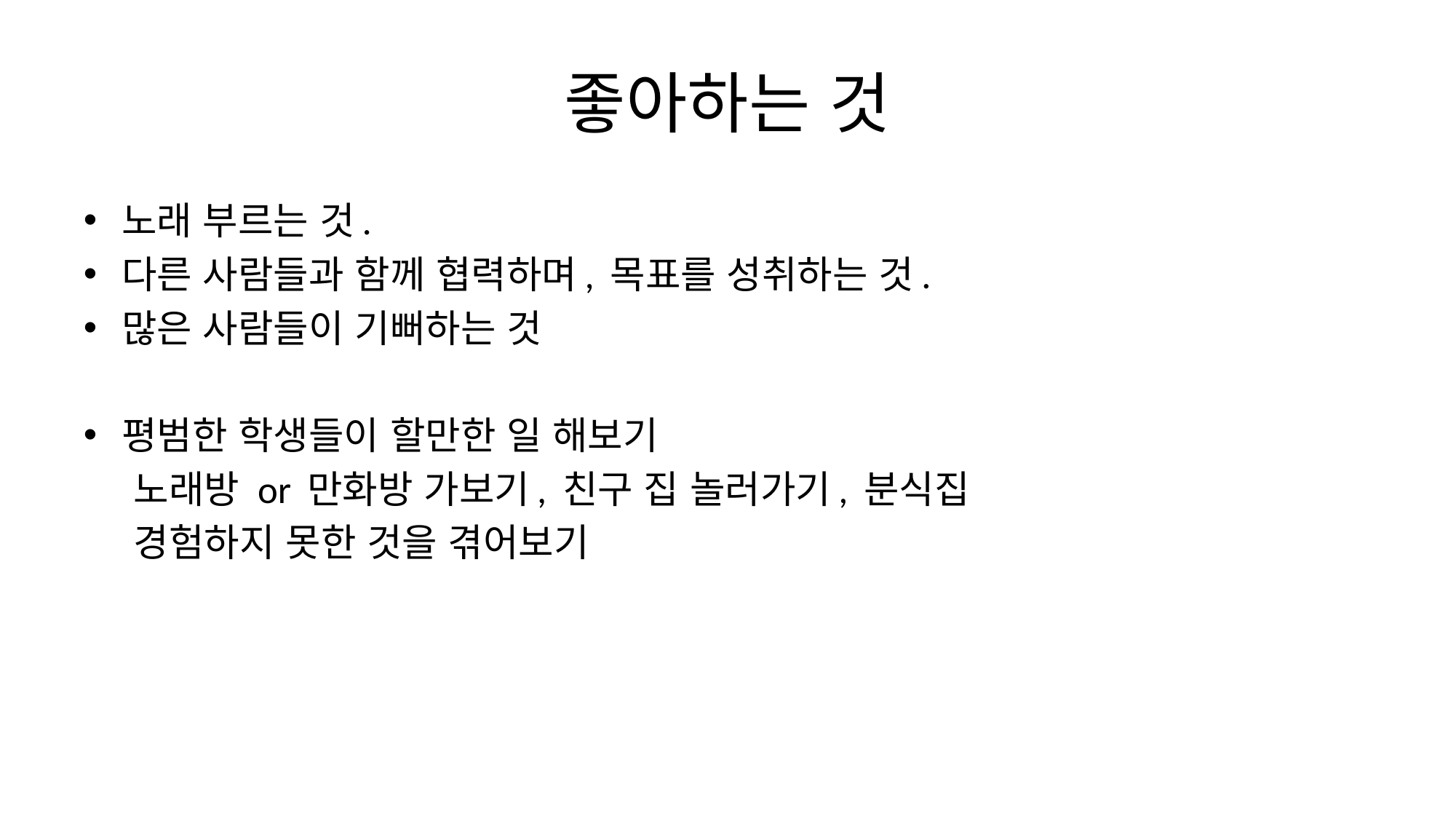

# 좋아하는 것
노래 부르는 것.
다른 사람들과 함께 협력하며, 목표를 성취하는 것.
많은 사람들이 기뻐하는 것

평범한 학생들이 할만한 일 해보기
    노래방 or 만화방 가보기, 친구 집 놀러가기, 분식집
    경험하지 못한 것을 겪어보기